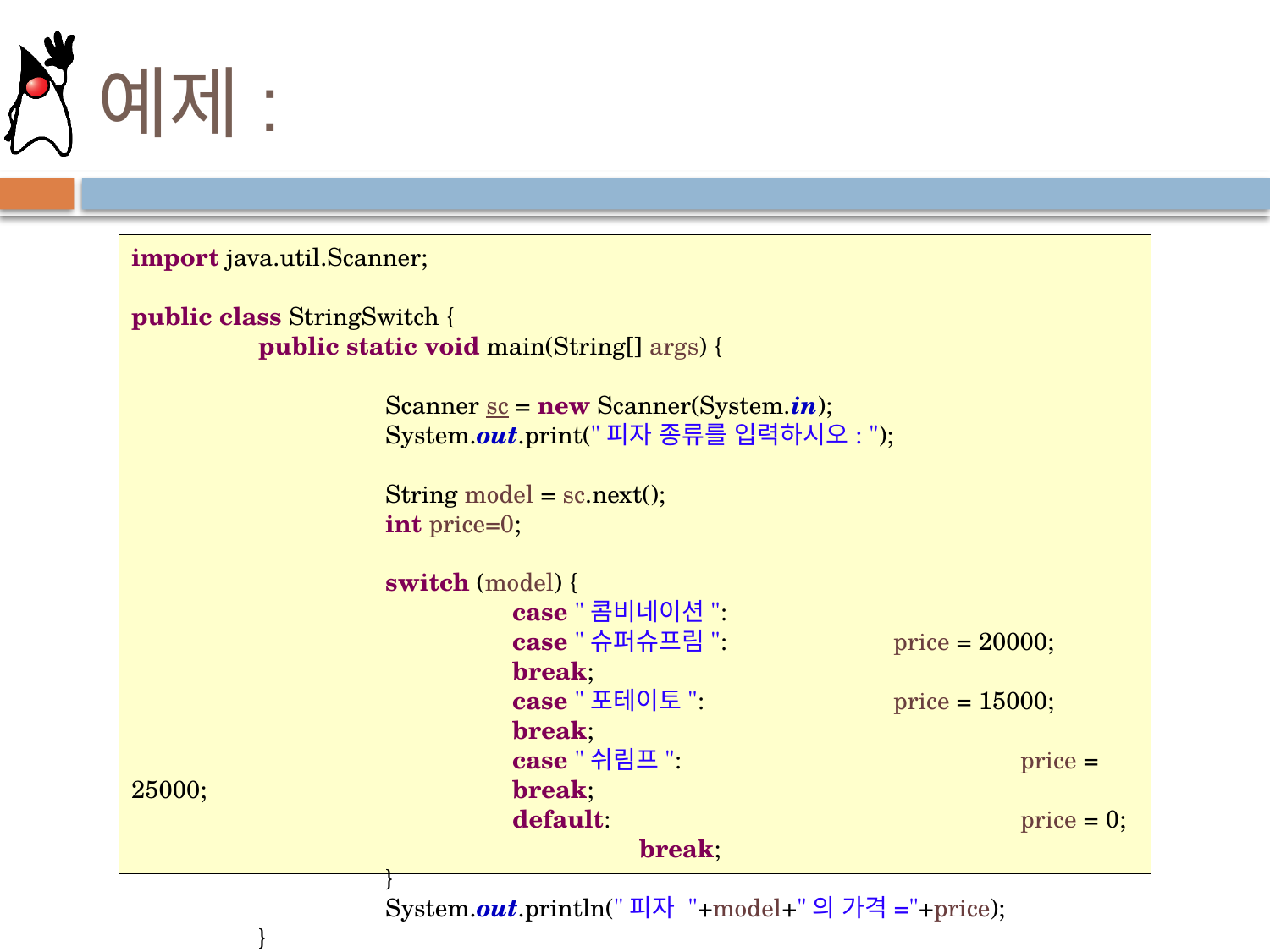

# 예제:
import java.util.Scanner;

public class StringSwitch {
	public static void main(String[] args) {

		Scanner sc = new Scanner(System.in);
		System.out.print("피자 종류를 입력하시오: ");

		String model = sc.next();
		int price=0;

		switch (model) {
			case "콤비네이션":
			case "슈퍼슈프림":		price = 20000;			break;
			case "포테이토":		price = 15000;			break;
			case "쉬림프":			price = 25000;			break;
			default:				price = 0;				break;
		}
		System.out.println("피자 "+model+"의 가격="+price);
	}
}